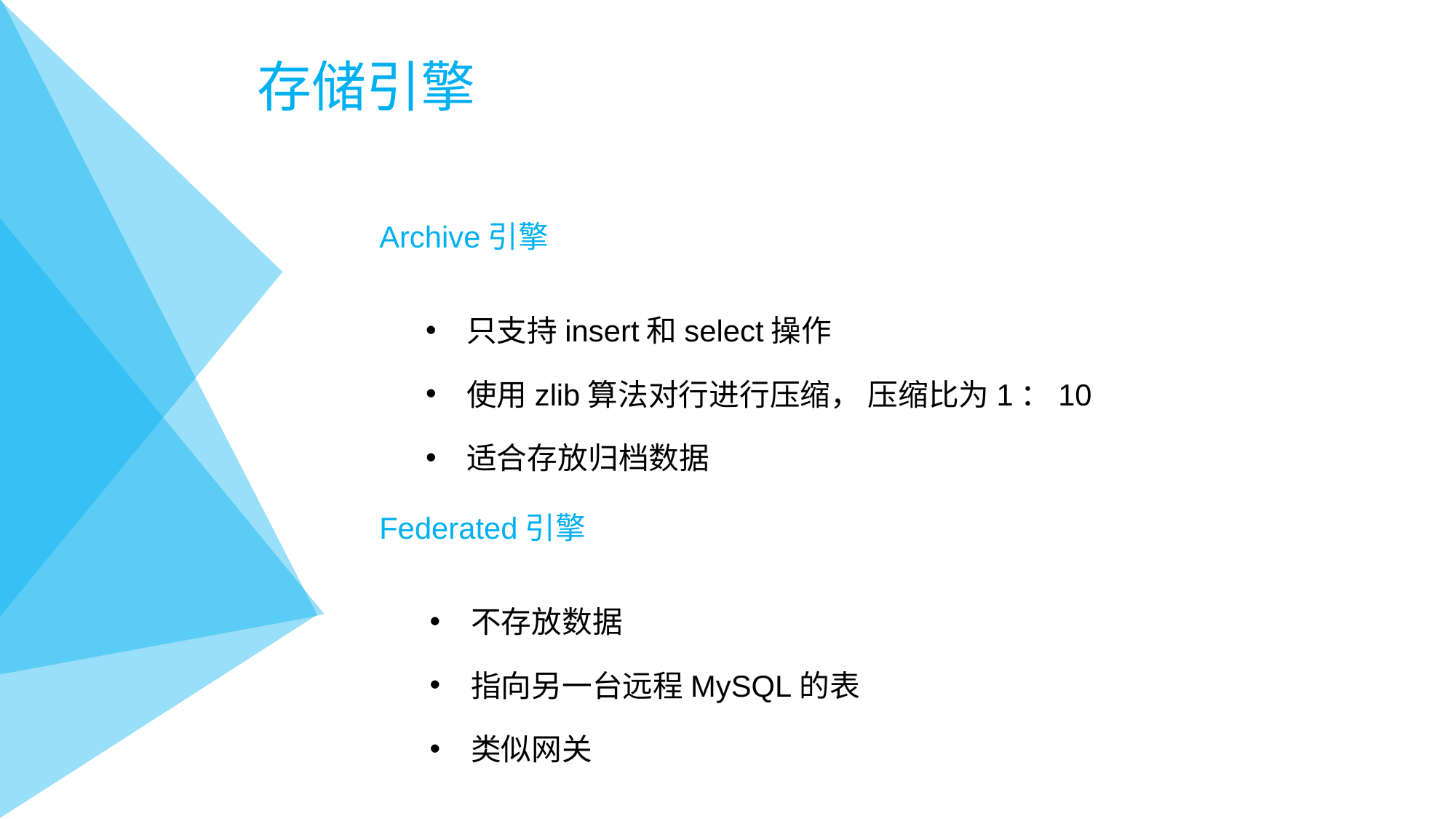

# 存储引擎
Archive引擎

只支持insert和select操作
使用zlib算法对行进行压缩， 压缩比为1：10
适合存放归档数据
Federated引擎
不存放数据
指向另一台远程MySQL的表
类似网关